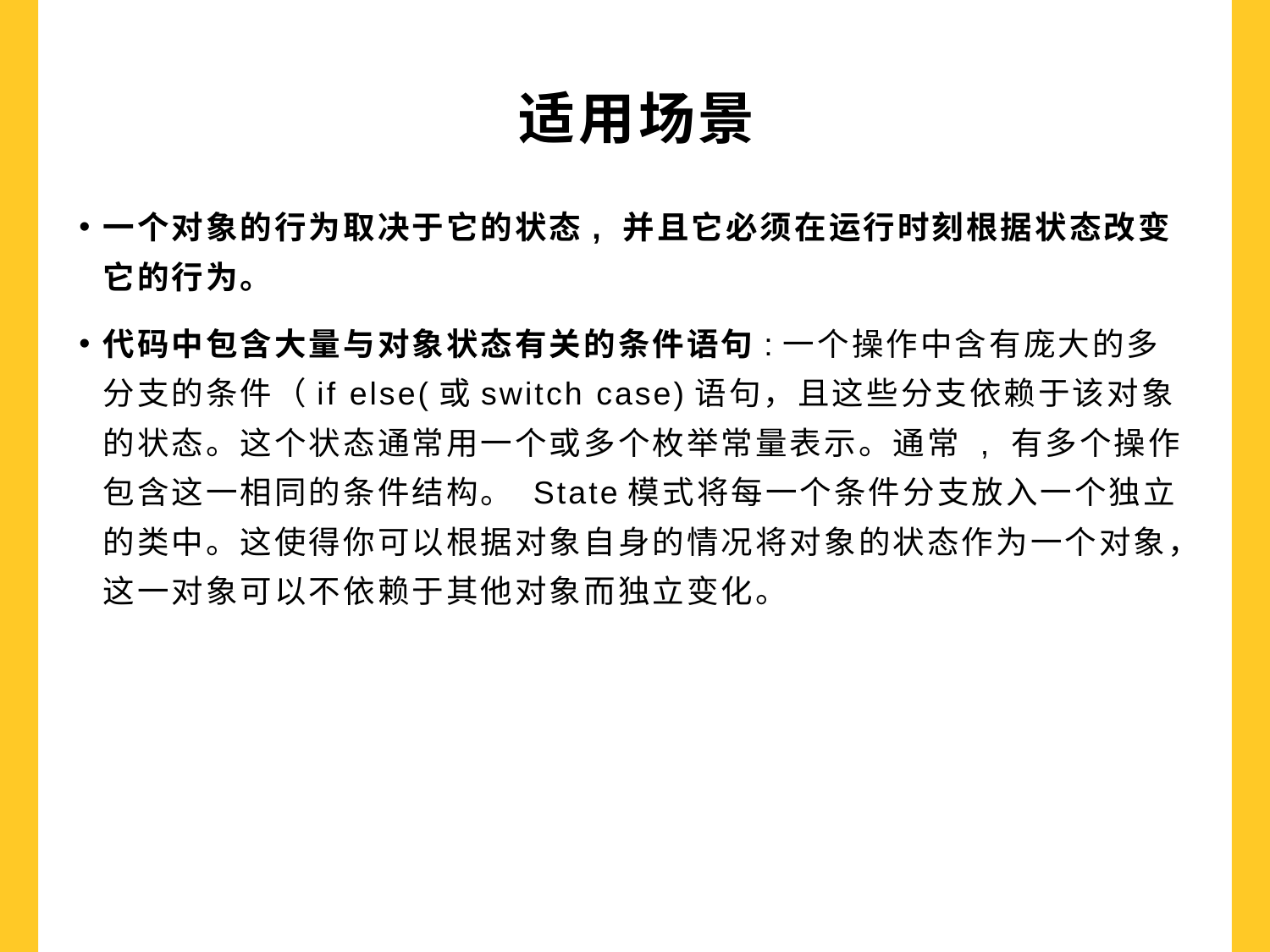

# 适用场景
一个对象的行为取决于它的状态, 并且它必须在运行时刻根据状态改变它的行为。
代码中包含大量与对象状态有关的条件语句:一个操作中含有庞大的多分支的条件（if else(或switch case)语句，且这些分支依赖于该对象的状态。这个状态通常用一个或多个枚举常量表示。通常 , 有多个操作包含这一相同的条件结构。 State模式将每一个条件分支放入一个独立的类中。这使得你可以根据对象自身的情况将对象的状态作为一个对象，这一对象可以不依赖于其他对象而独立变化。
3